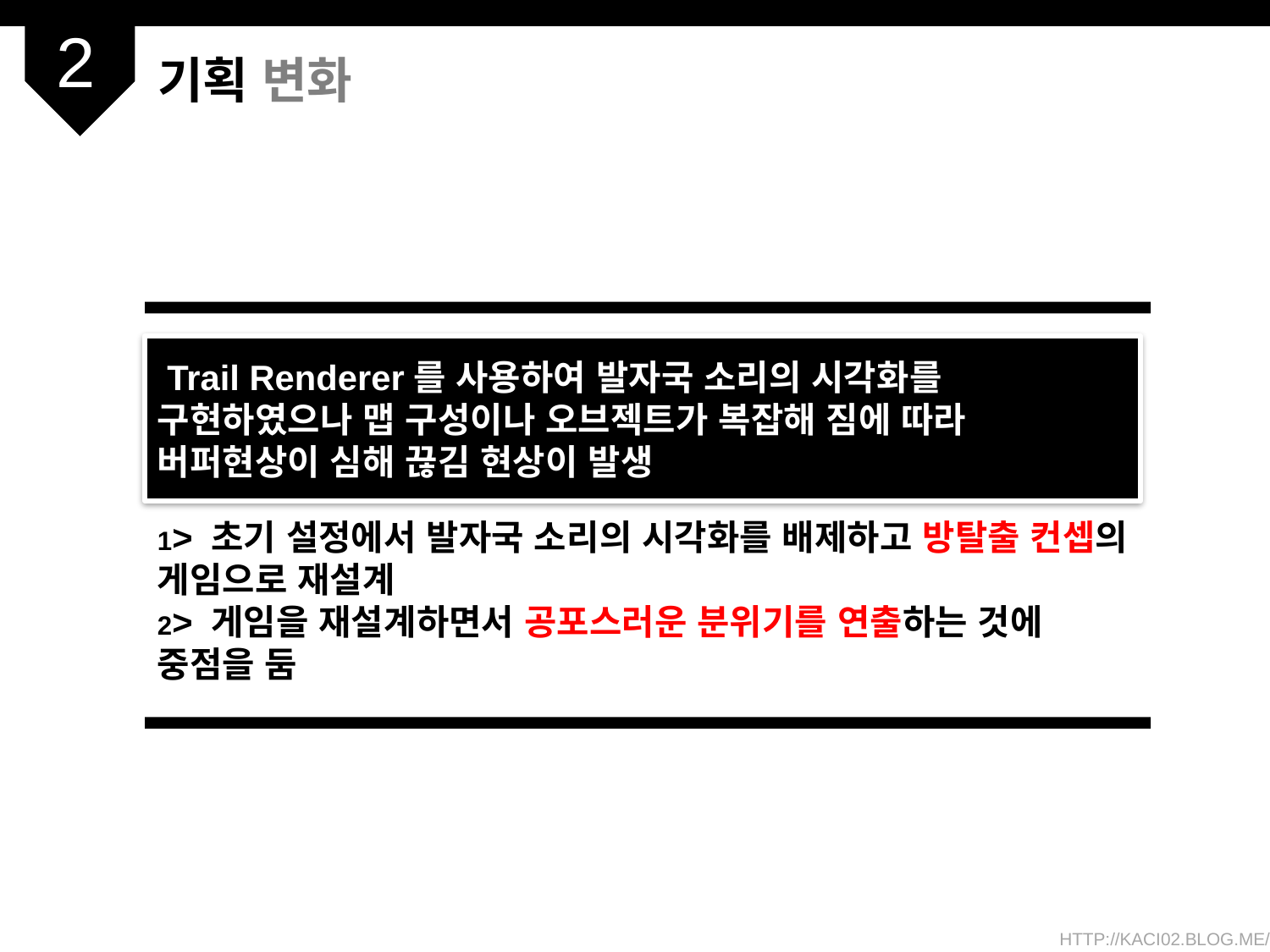

2

기획 변화

 Trail Renderer를 사용하여 발자국 소리의 시각화를 구현하였으나 맵 구성이나 오브젝트가 복잡해 짐에 따라 버퍼현상이 심해 끊김 현상이 발생
1> 초기 설정에서 발자국 소리의 시각화를 배제하고 방탈출 컨셉의 게임으로 재설계
2> 게임을 재설계하면서 공포스러운 분위기를 연출하는 것에 중점을 둠

HTTP://KACI02.BLOG.ME/